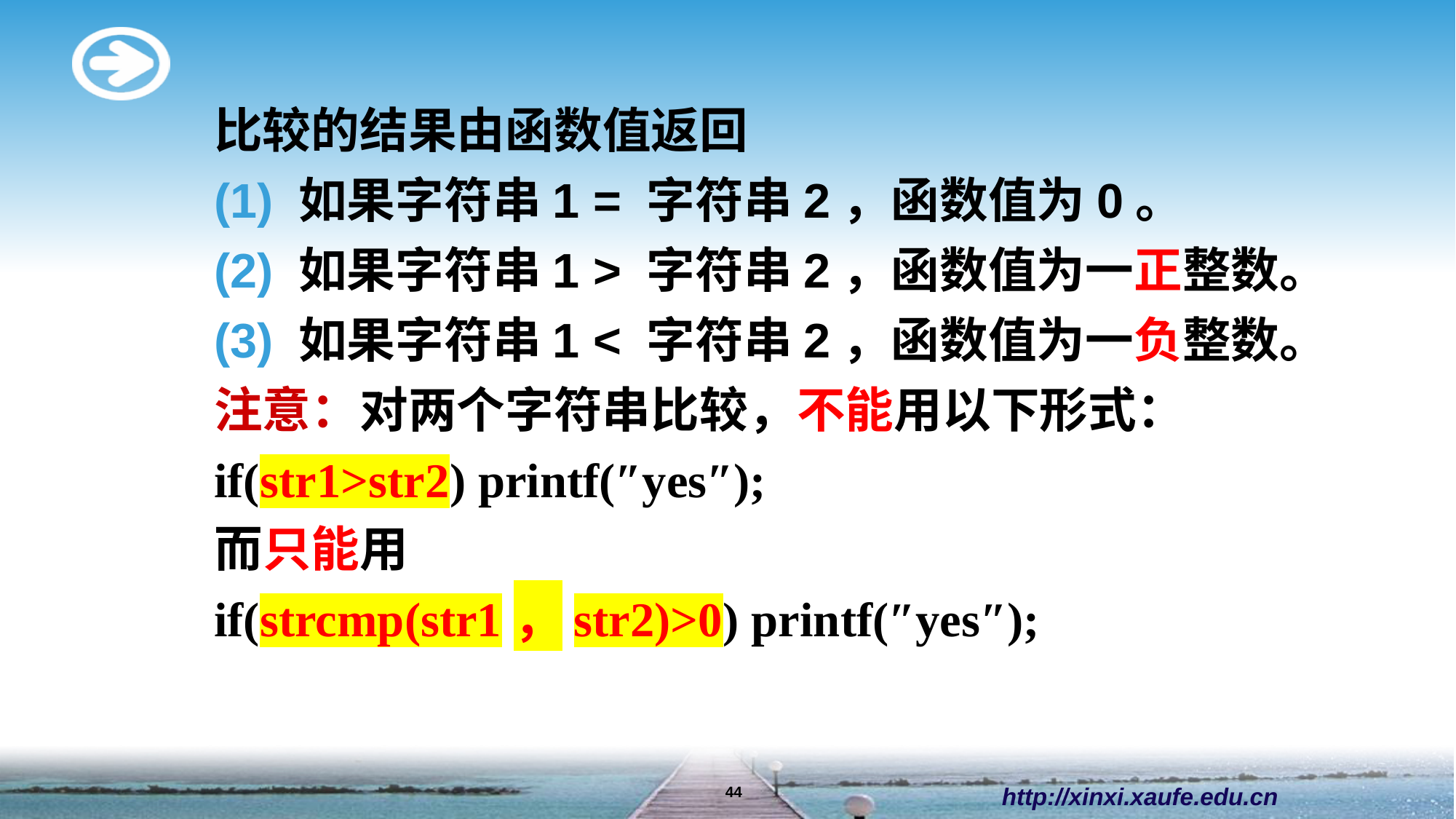

比较的结果由函数值返回
(1) 如果字符串1 = 字符串2，函数值为0。
(2) 如果字符串1 > 字符串2，函数值为一正整数。
(3) 如果字符串1 < 字符串2，函数值为一负整数。
注意：对两个字符串比较，不能用以下形式：
if(str1>str2) printf(″yes″);
而只能用
if(strcmp(str1，str2)>0) printf(″yes″);
http://xinxi.xaufe.edu.cn
44